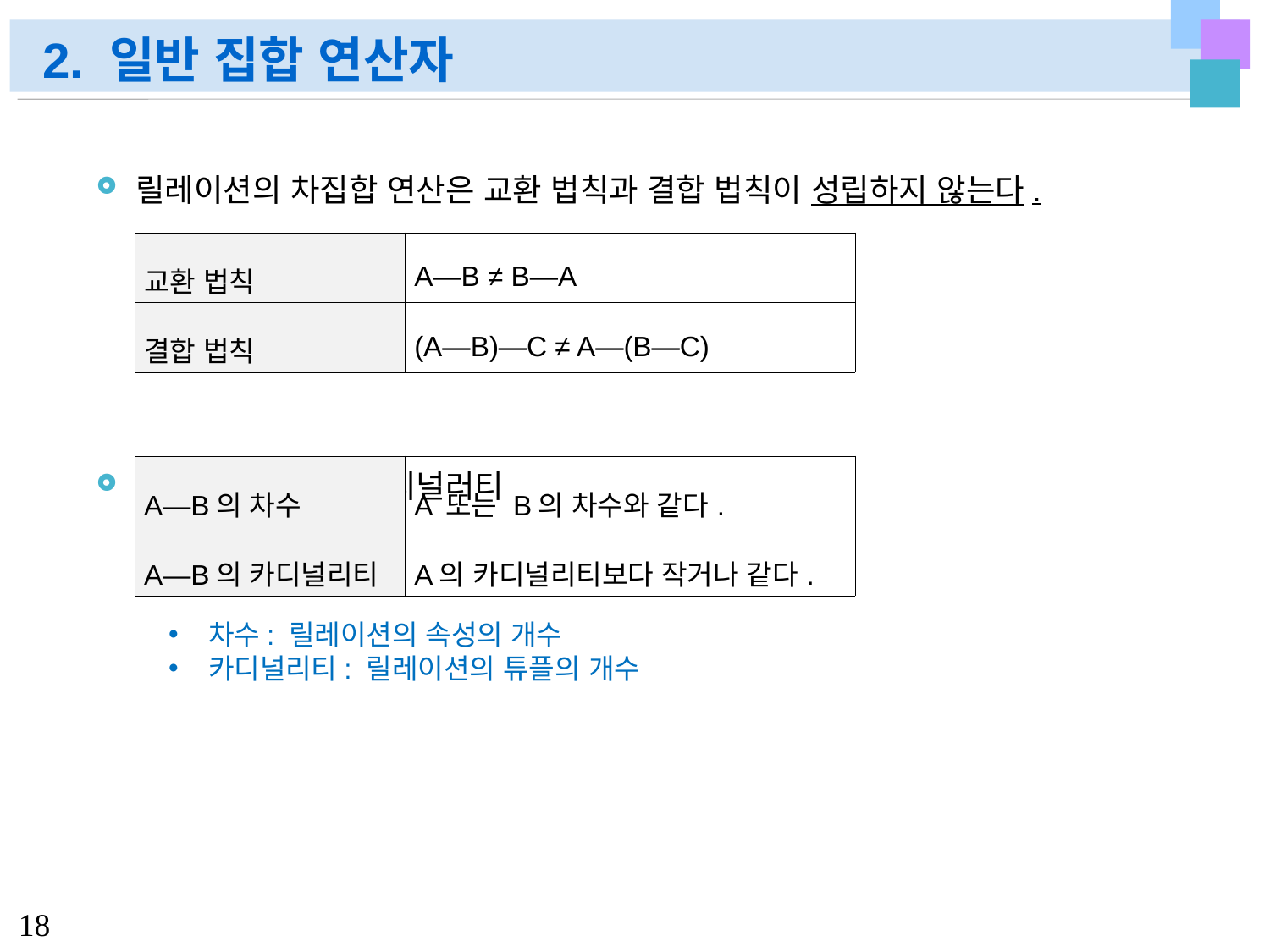

# 2. 일반 집합 연산자

릴레이션의 차집합 연산은 교환 법칙과 결합 법칙이 성립하지 않는다.

차집합의 차수와 카디널러티

| 교환 법칙 | A―B ≠ B―A |
| --- | --- |
| 결합 법칙 | (A―B)―C ≠ A―(B―C) |
| A―B의 차수 | A 또는 B의 차수와 같다. |
| --- | --- |
| A―B의 카디널리티 | A의 카디널리티보다 작거나 같다. |
차수: 릴레이션의 속성의 개수
카디널리티: 릴레이션의 튜플의 개수